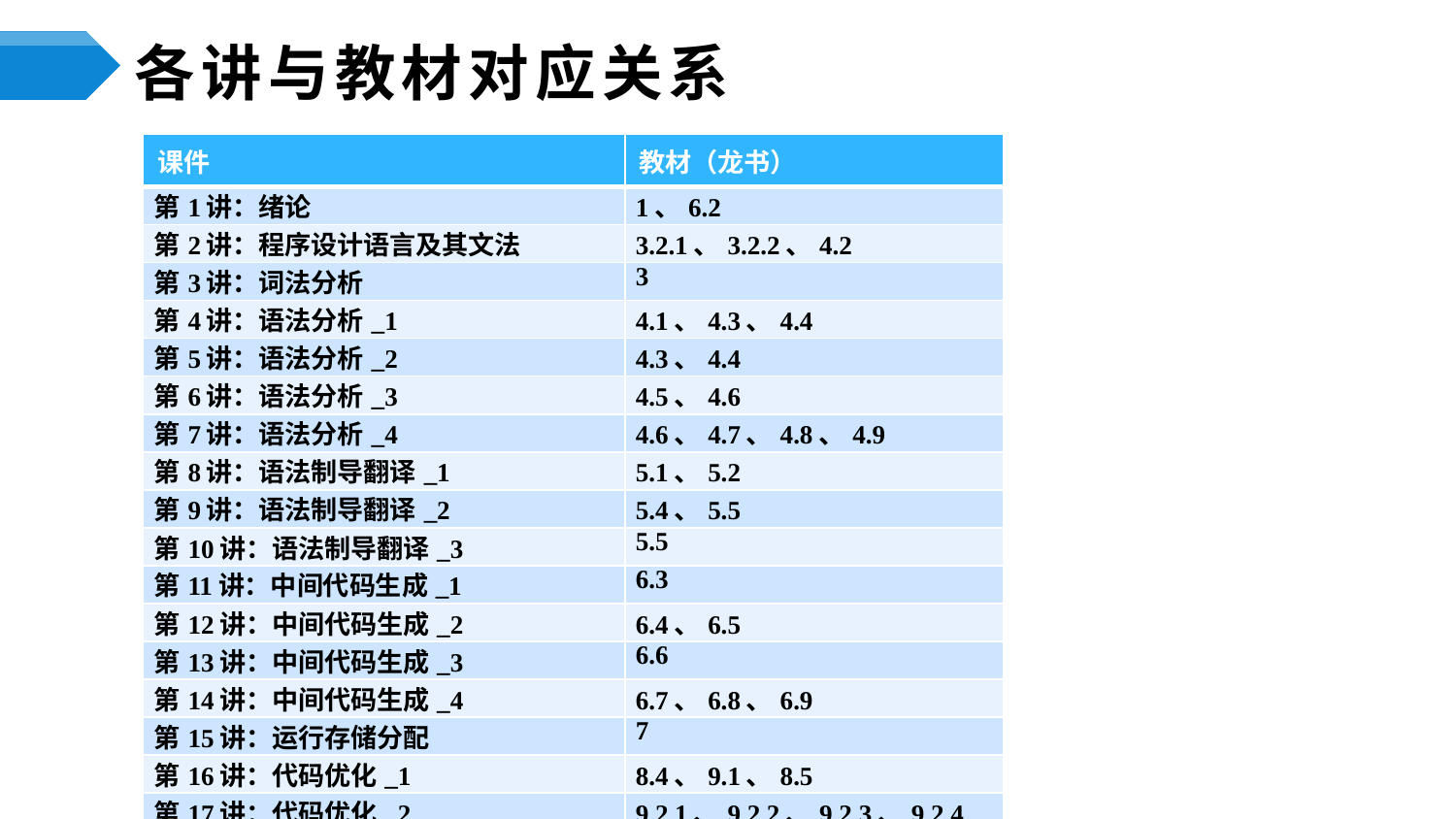

# 各讲与教材对应关系
| 课件 | 教材（龙书） |
| --- | --- |
| 第1讲：绪论 | 1、6.2 |
| 第2讲：程序设计语言及其文法 | 3.2.1、3.2.2、4.2 |
| 第3讲：词法分析 | 3 |
| 第4讲：语法分析\_1 | 4.1、4.3、4.4 |
| 第5讲：语法分析\_2 | 4.3、4.4 |
| 第6讲：语法分析\_3 | 4.5、4.6 |
| 第7讲：语法分析\_4 | 4.6、4.7、4.8、4.9 |
| 第8讲：语法制导翻译\_1 | 5.1、5.2 |
| 第9讲：语法制导翻译\_2 | 5.4、5.5 |
| 第10讲：语法制导翻译\_3 | 5.5 |
| 第11讲：中间代码生成\_1 | 6.3 |
| 第12讲：中间代码生成\_2 | 6.4、6.5 |
| 第13讲：中间代码生成\_3 | 6.6 |
| 第14讲：中间代码生成\_4 | 6.7、6.8、6.9 |
| 第15讲：运行存储分配 | 7 |
| 第16讲：代码优化\_1 | 8.4、9.1、8.5 |
| 第17讲：代码优化\_2 | 9.2.1、9.2.2、9.2.3、9.2.4 |
| 第18讲：代码优化\_3 | 9.2.5、9.2.6 |
| 第19讲：代码优化\_4 | 9.5 |
| 第20讲：代码生成 | 8.1、8.2、8.6、8.7 |